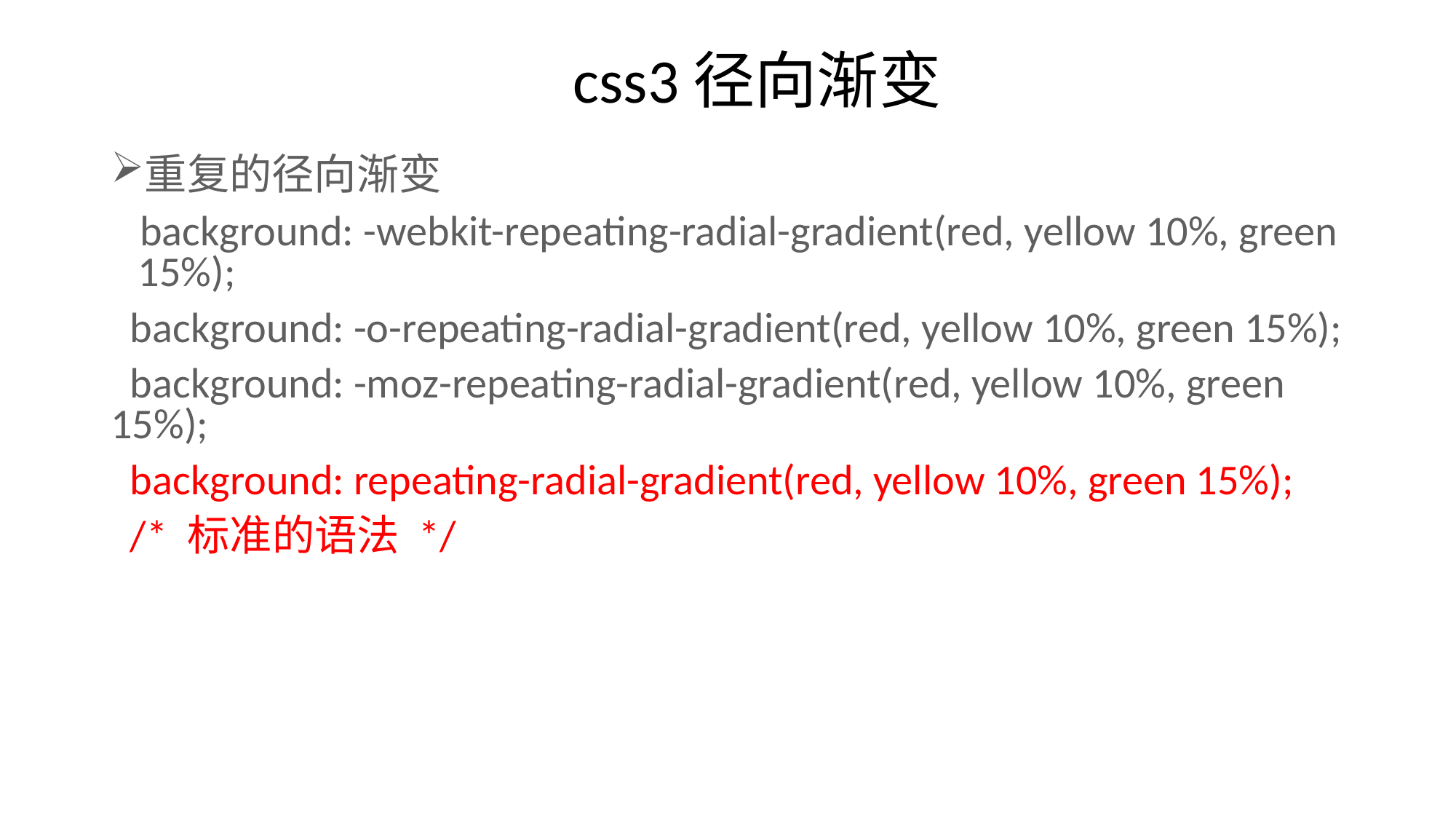

# css3径向渐变
重复的径向渐变
   background: -webkit-repeating-radial-gradient(red, yellow 10%, green 15%);
  background: -o-repeating-radial-gradient(red, yellow 10%, green 15%);
  background: -moz-repeating-radial-gradient(red, yellow 10%, green 15%);
  background: repeating-radial-gradient(red, yellow 10%, green 15%);
  /* 标准的语法 */